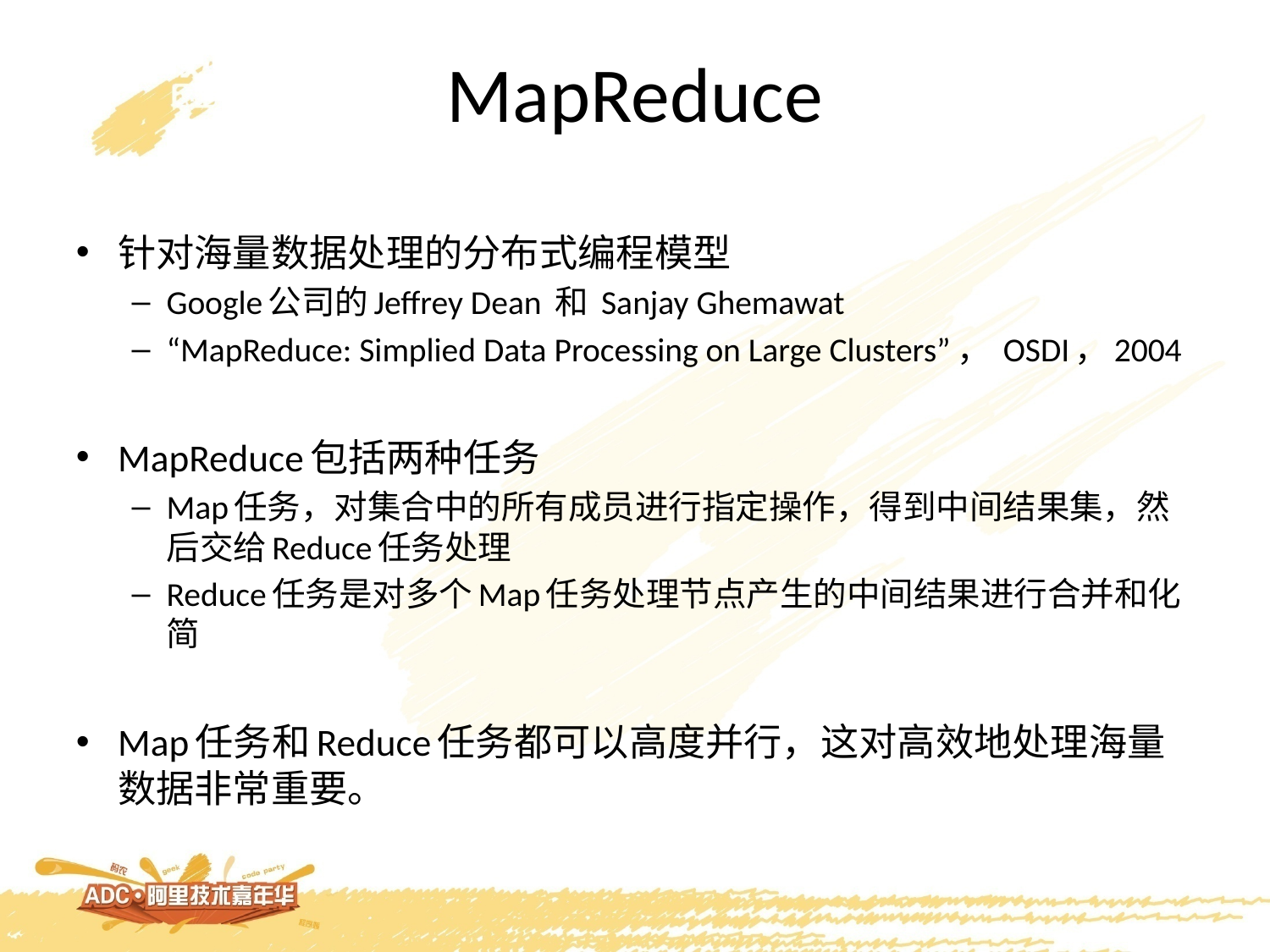

# MapReduce
针对海量数据处理的分布式编程模型
Google公司的Jeffrey Dean 和 Sanjay Ghemawat
“MapReduce: Simplied Data Processing on Large Clusters”， OSDI，2004

MapReduce包括两种任务
Map任务，对集合中的所有成员进行指定操作，得到中间结果集，然后交给Reduce任务处理
Reduce任务是对多个Map任务处理节点产生的中间结果进行合并和化简

Map任务和Reduce任务都可以高度并行，这对高效地处理海量数据非常重要。